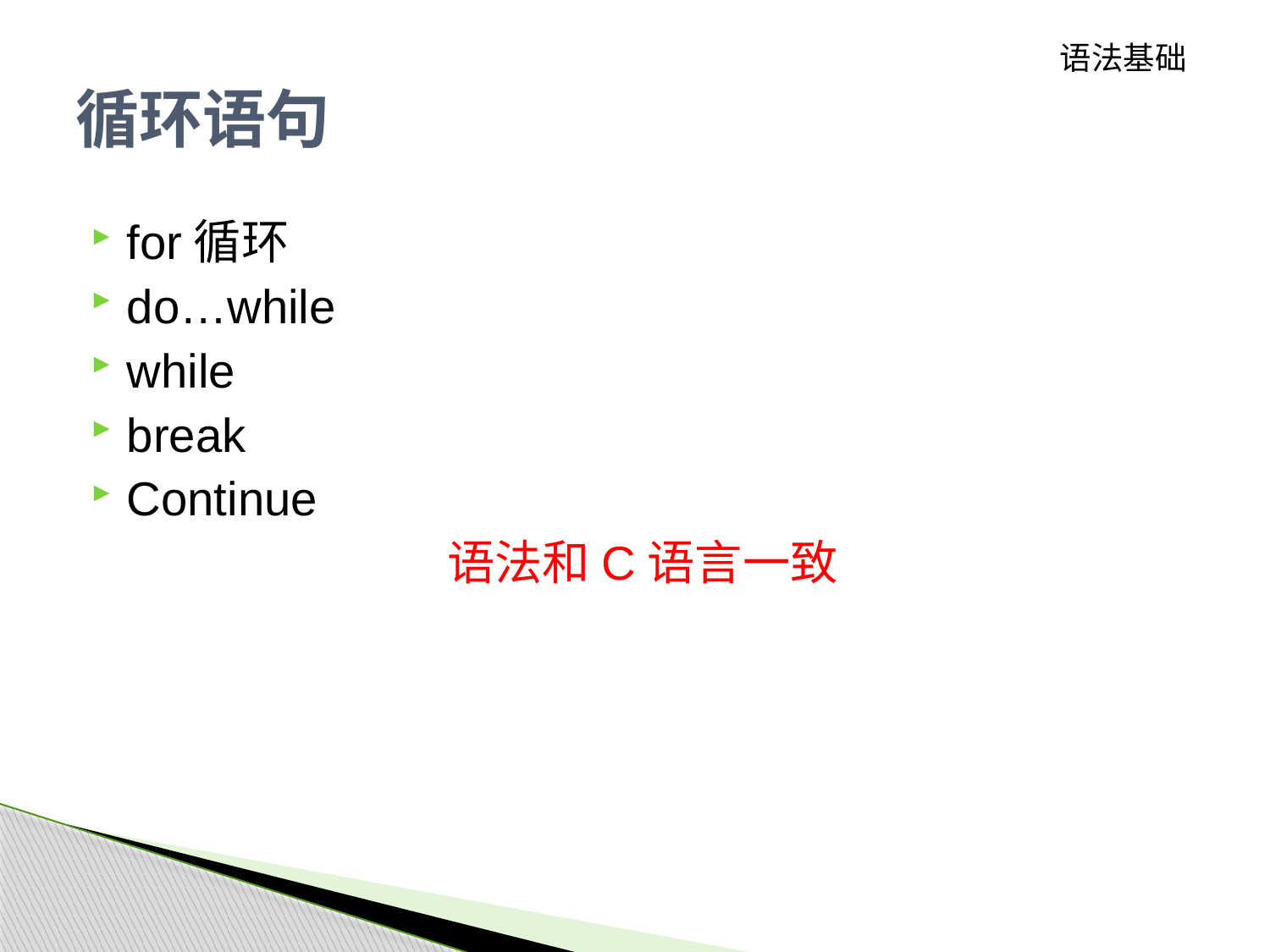

语法基础
# 循环语句
for循环
do…while
while
break
Continue
语法和C语言一致
34